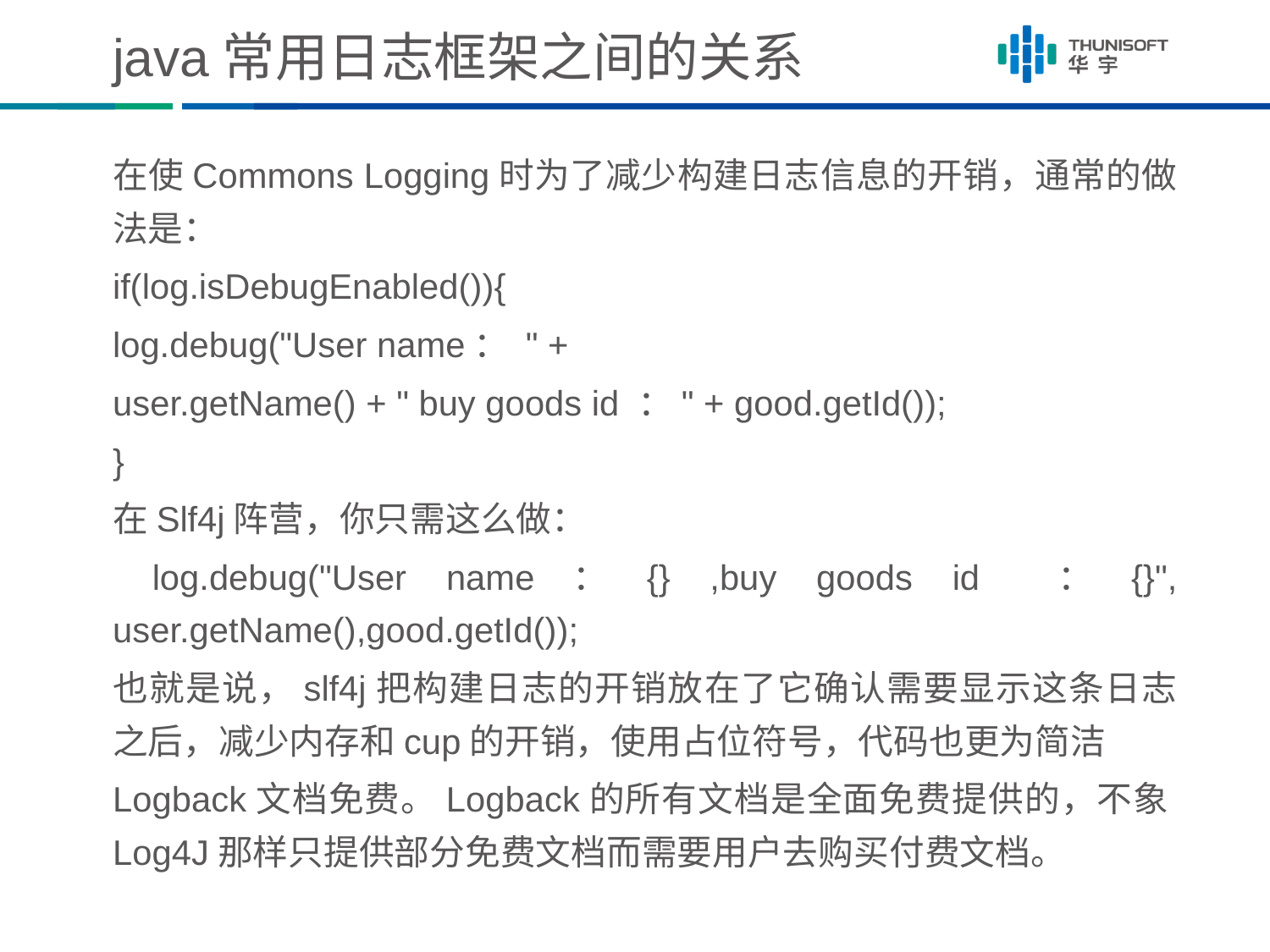

# java常用日志框架之间的关系
在使Commons Logging时为了减少构建日志信息的开销，通常的做法是：
if(log.isDebugEnabled()){
log.debug("User name： " +
user.getName() + " buy goods id ：" + good.getId());
}
在Slf4j阵营，你只需这么做：
 log.debug("User name：{} ,buy goods id ：{}", user.getName(),good.getId());
也就是说，slf4j把构建日志的开销放在了它确认需要显示这条日志之后，减少内存和cup的开销，使用占位符号，代码也更为简洁
Logback文档免费。Logback的所有文档是全面免费提供的，不象Log4J那样只提供部分免费文档而需要用户去购买付费文档。

13